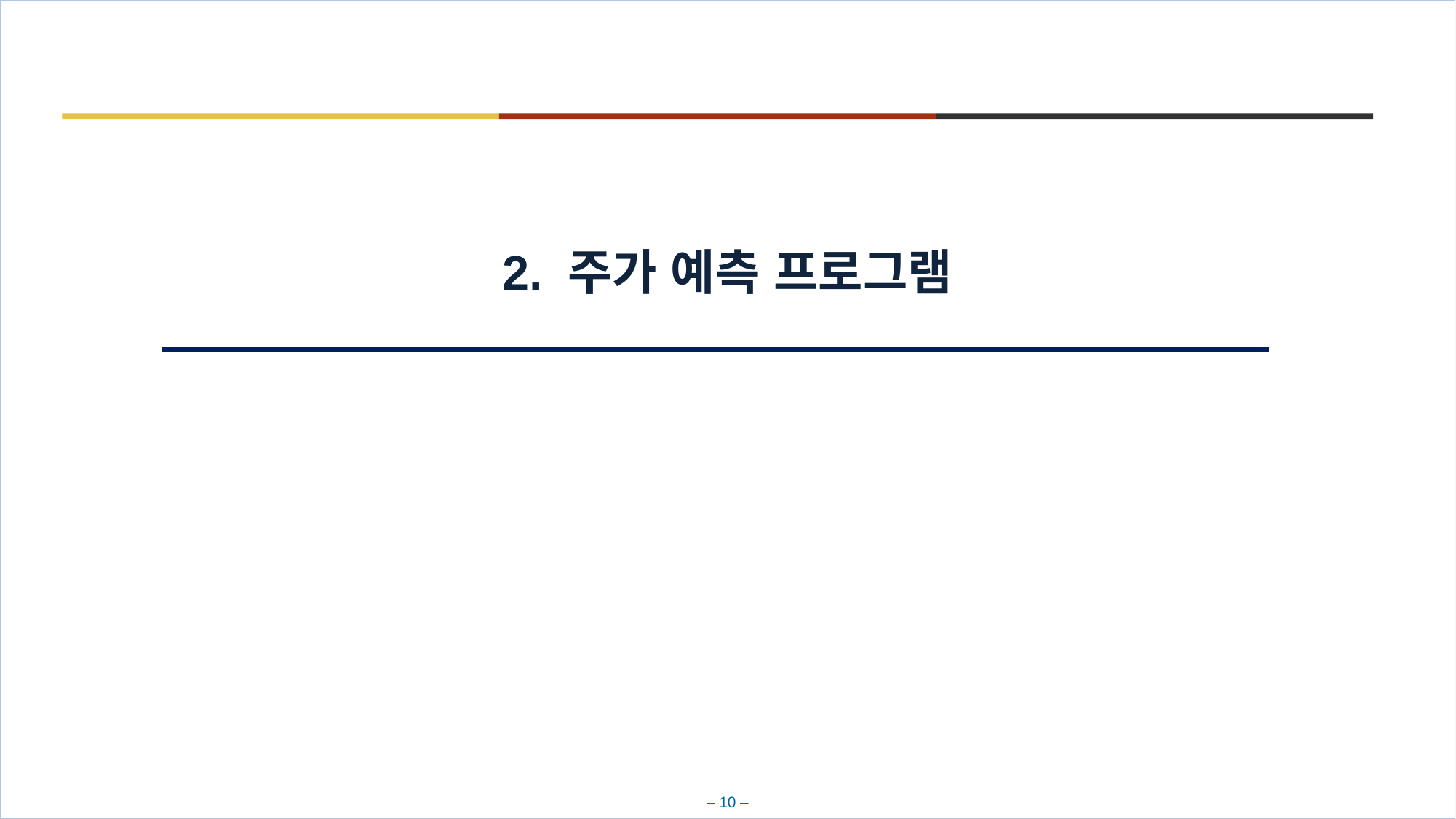

2. 주가 예측 프로그램
– 10 –